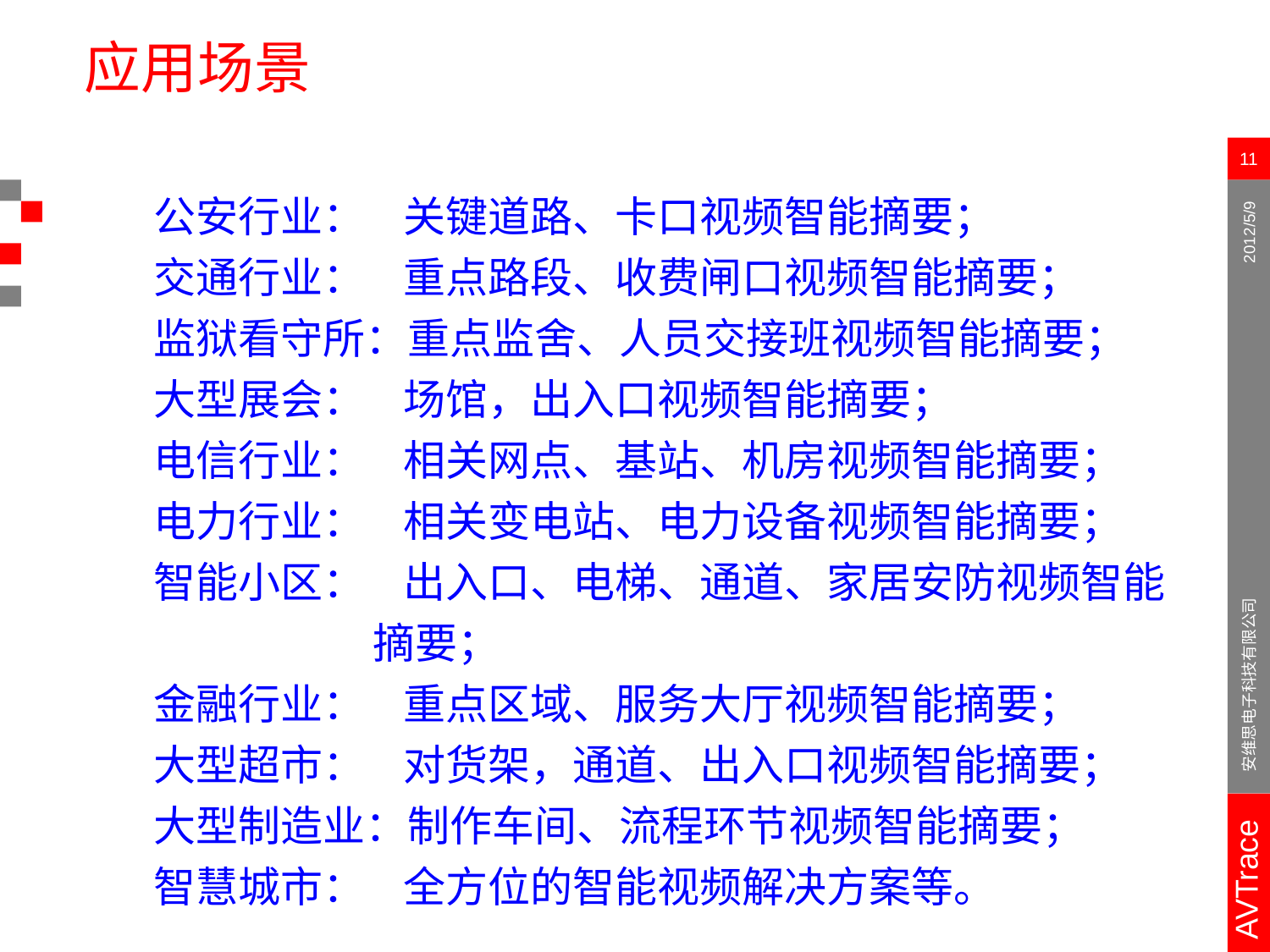

# 应用场景
11
公安行业：    关键道路、卡口视频智能摘要；
交通行业：    重点路段、收费闸口视频智能摘要；
监狱看守所：重点监舍、人员交接班视频智能摘要；
大型展会：    场馆，出入口视频智能摘要；
电信行业：    相关网点、基站、机房视频智能摘要；
电力行业：    相关变电站、电力设备视频智能摘要；
智能小区：    出入口、电梯、通道、家居安防视频智能
                      摘要；
金融行业：    重点区域、服务大厅视频智能摘要；
大型超市：    对货架，通道、出入口视频智能摘要；
大型制造业：制作车间、流程环节视频智能摘要；
智慧城市：    全方位的智能视频解决方案等。
2012/5/9
安维思电子科技有限公司